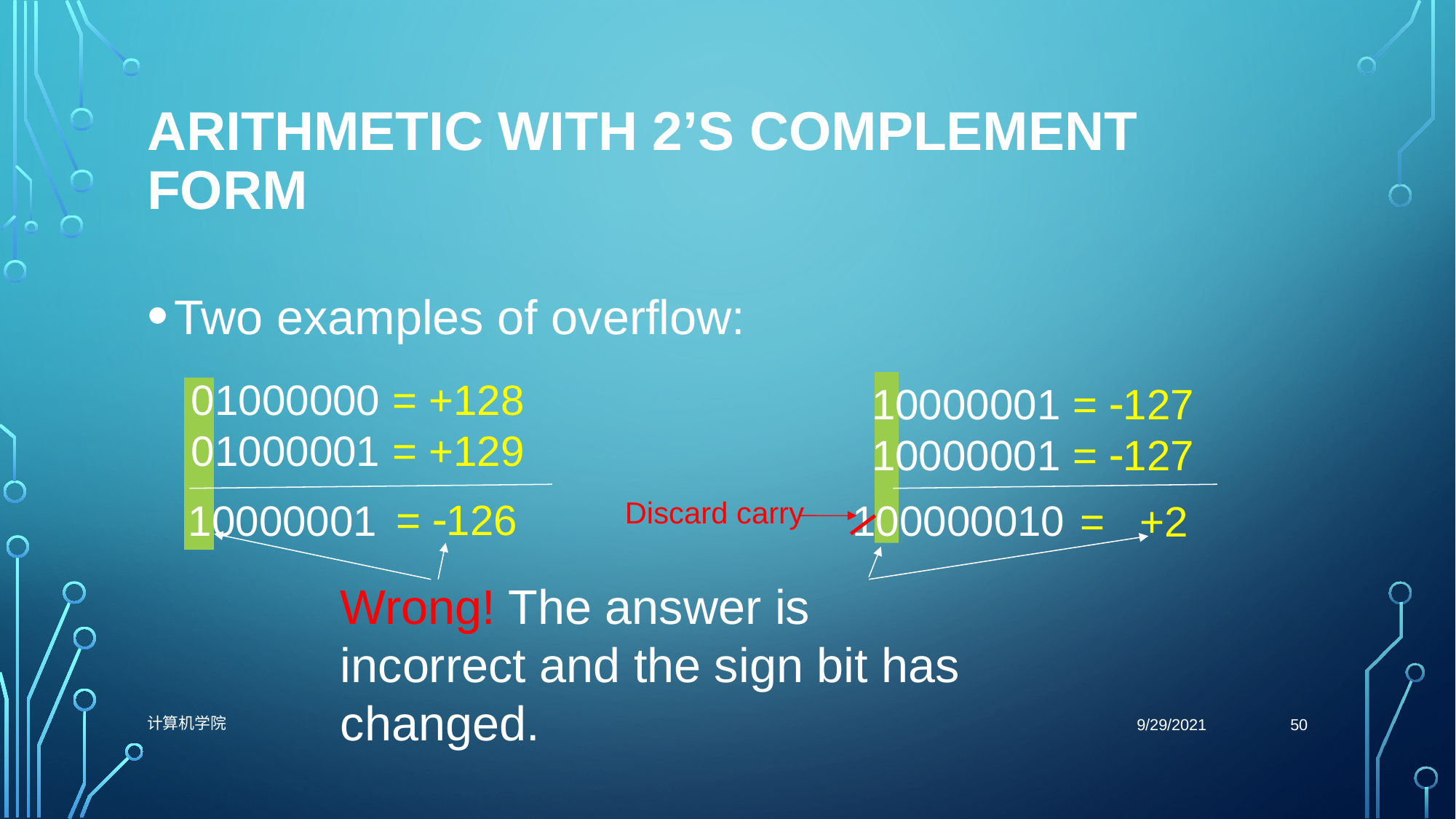

# Arithmetic with 2’s complement form
Two examples of overflow:
01000000 = +128
01000001 = +129
10000001 = −127
10000001 = −127

= −126
10000001
100000010
Discard carry

=   +2

Wrong! The answer is incorrect and the sign bit has changed.
50
计算机学院
9/29/2021